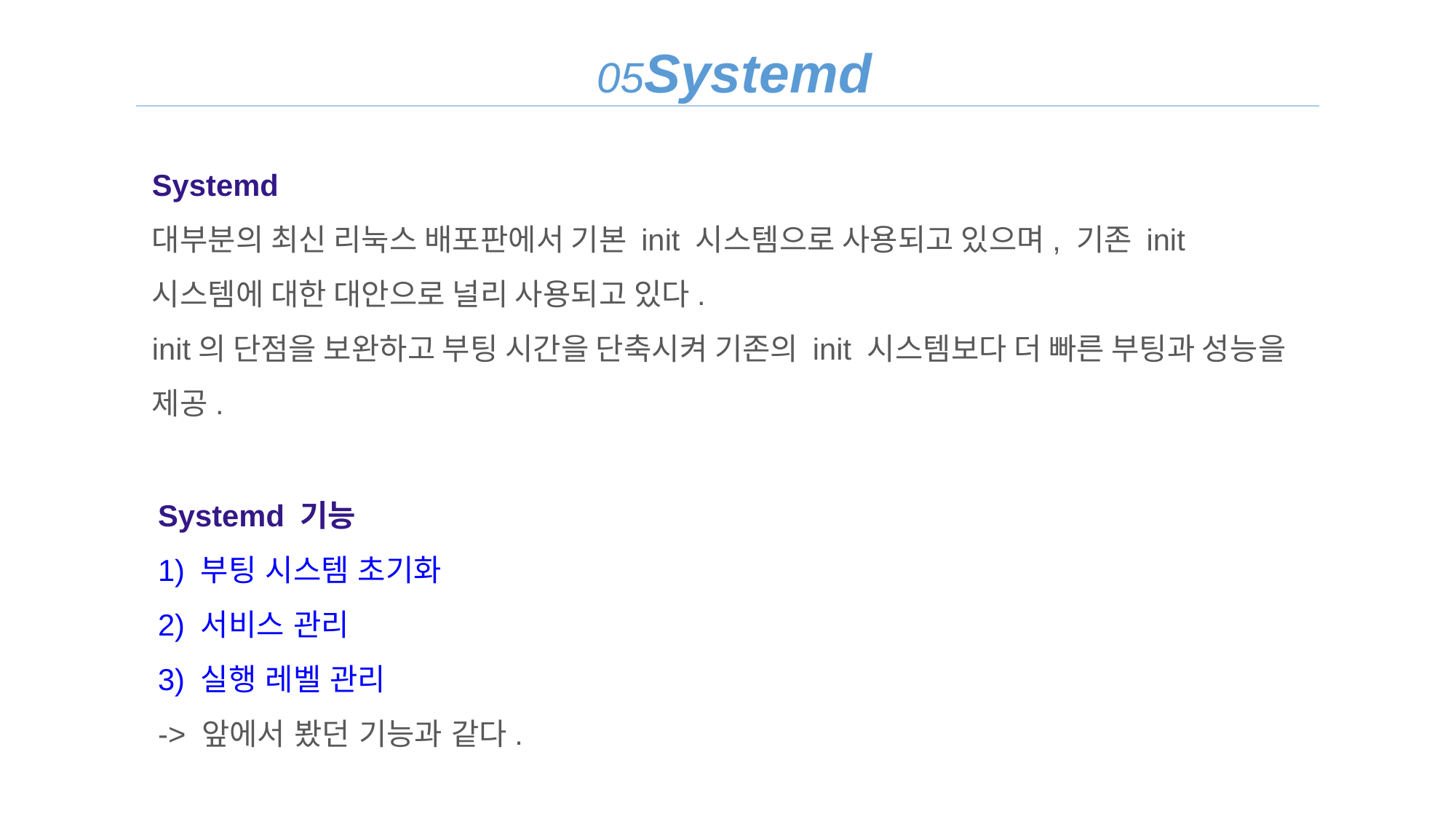

05Systemd
Systemd
대부분의 최신 리눅스 배포판에서 기본 init 시스템으로 사용되고 있으며, 기존 init 시스템에 대한 대안으로 널리 사용되고 있다.
init의 단점을 보완하고 부팅 시간을 단축시켜 기존의 init 시스템보다 더 빠른 부팅과 성능을 제공.
Systemd 기능
1) 부팅 시스템 초기화
2) 서비스 관리
3) 실행 레벨 관리
-> 앞에서 봤던 기능과 같다.